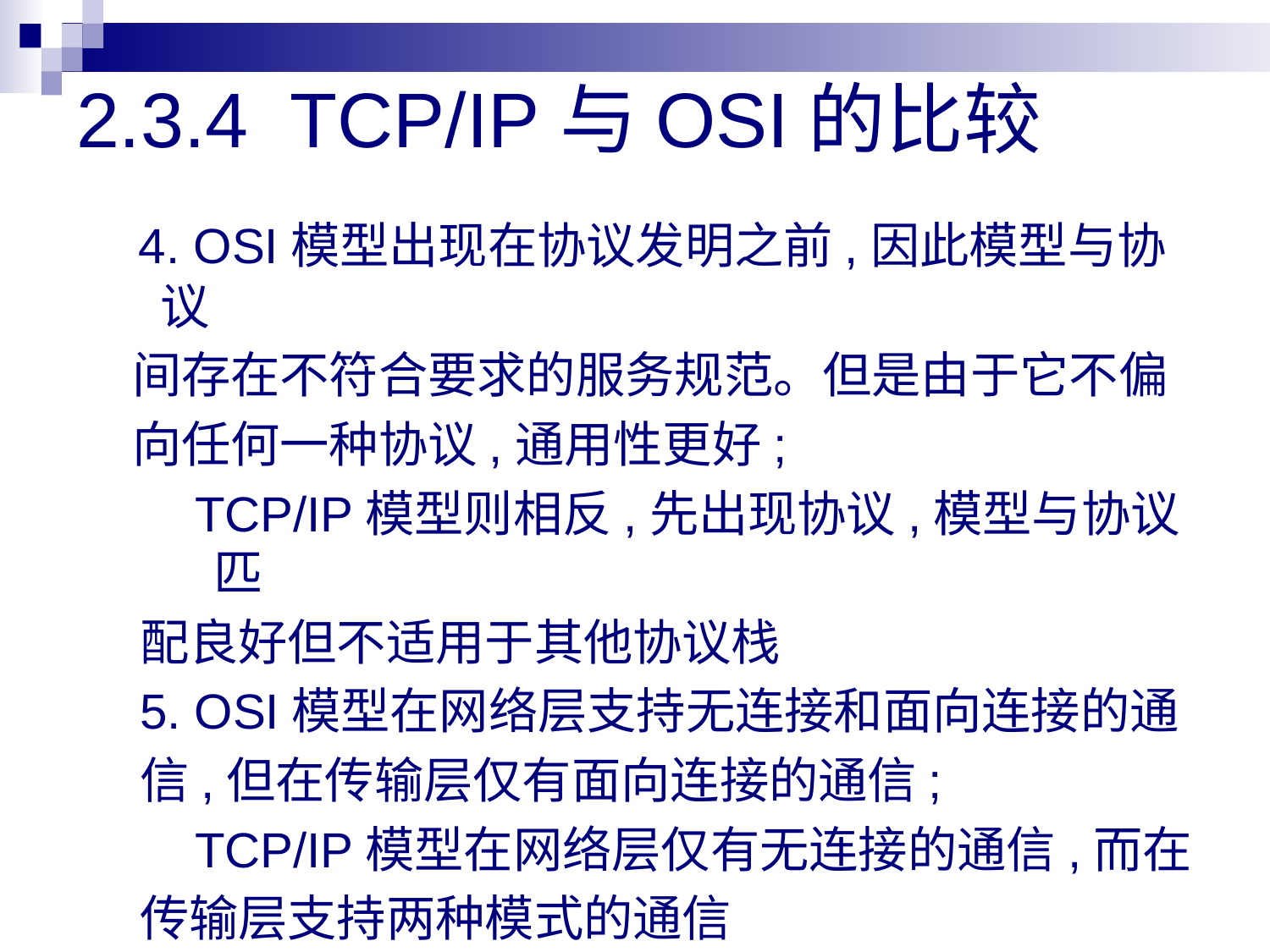

# 2.3.4  TCP/IP与OSI的比较
    4. OSI模型出现在协议发明之前,因此模型与协议
    间存在不符合要求的服务规范。但是由于它不偏
    向任何一种协议,通用性更好;
    TCP/IP模型则相反,先出现协议,模型与协议匹
配良好但不适用于其他协议栈
5. OSI模型在网络层支持无连接和面向连接的通
信,但在传输层仅有面向连接的通信;
    TCP/IP模型在网络层仅有无连接的通信,而在
传输层支持两种模式的通信